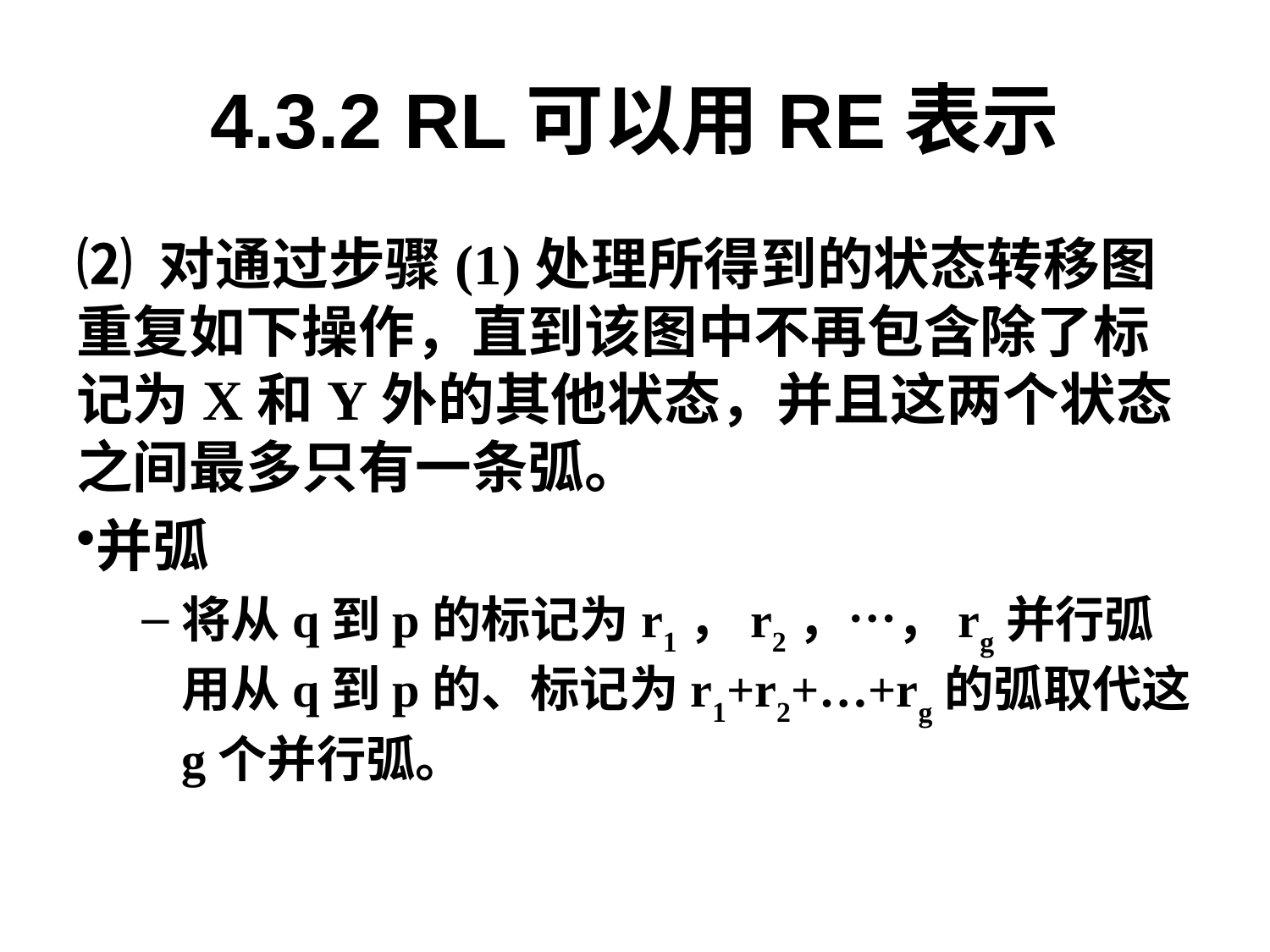

# 4.3.2 RL可以用RE表示
⑵ 对通过步骤(1)处理所得到的状态转移图重复如下操作，直到该图中不再包含除了标记为X和Y外的其他状态，并且这两个状态之间最多只有一条弧。
并弧
将从q到p的标记为r1，r2，…，rg并行弧用从q到p的、标记为r1+r2+…+rg的弧取代这g个并行弧。

48